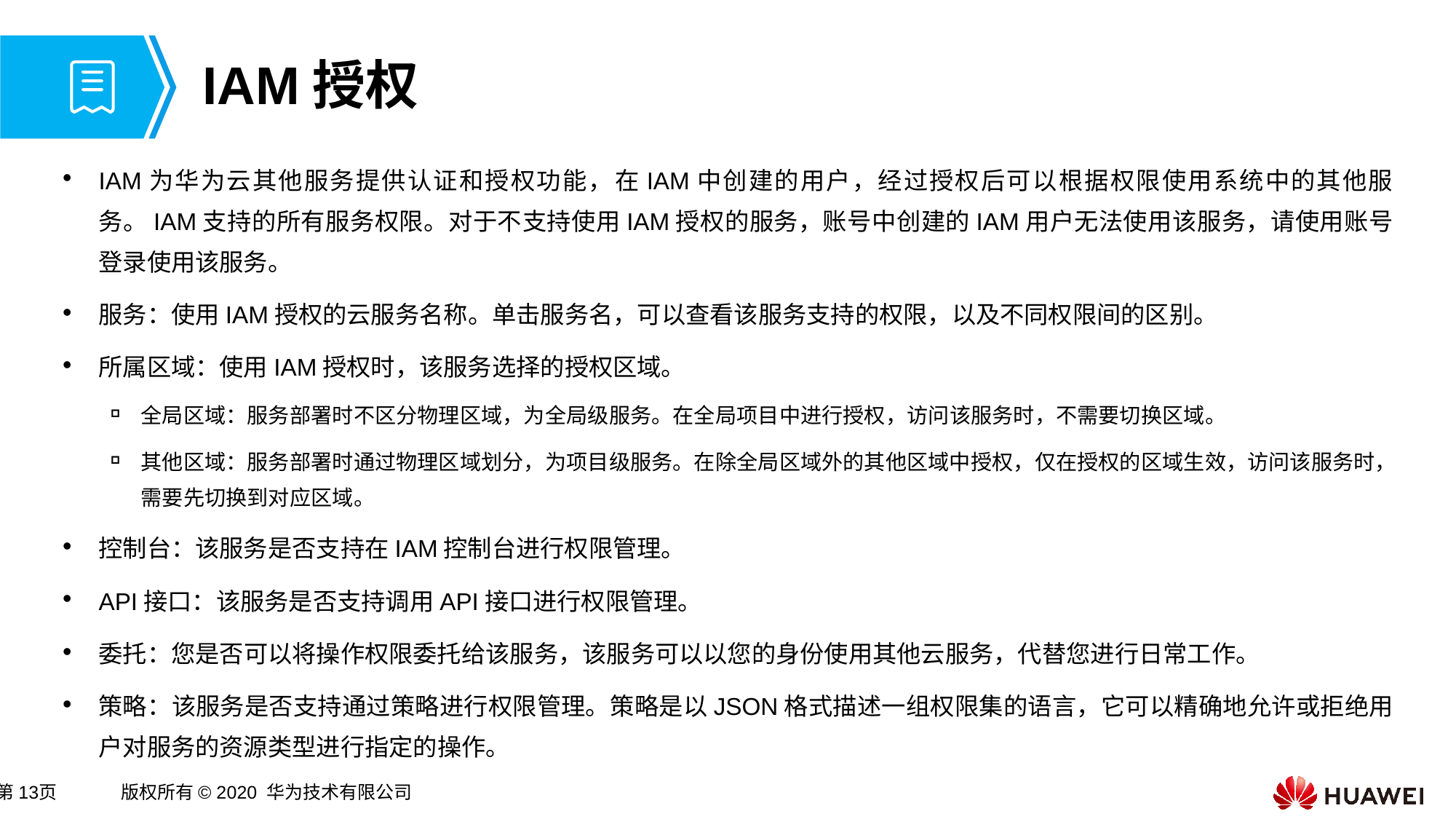

# IAM授权
IAM为华为云其他服务提供认证和授权功能，在IAM中创建的用户，经过授权后可以根据权限使用系统中的其他服务。IAM支持的所有服务权限。对于不支持使用IAM授权的服务，账号中创建的IAM用户无法使用该服务，请使用账号登录使用该服务。
服务：使用IAM授权的云服务名称。单击服务名，可以查看该服务支持的权限，以及不同权限间的区别。
所属区域：使用IAM授权时，该服务选择的授权区域。
全局区域：服务部署时不区分物理区域，为全局级服务。在全局项目中进行授权，访问该服务时，不需要切换区域。
其他区域：服务部署时通过物理区域划分，为项目级服务。在除全局区域外的其他区域中授权，仅在授权的区域生效，访问该服务时，需要先切换到对应区域。
控制台：该服务是否支持在IAM控制台进行权限管理。
API接口：该服务是否支持调用API接口进行权限管理。
委托：您是否可以将操作权限委托给该服务，该服务可以以您的身份使用其他云服务，代替您进行日常工作。
策略：该服务是否支持通过策略进行权限管理。策略是以JSON格式描述一组权限集的语言，它可以精确地允许或拒绝用户对服务的资源类型进行指定的操作。